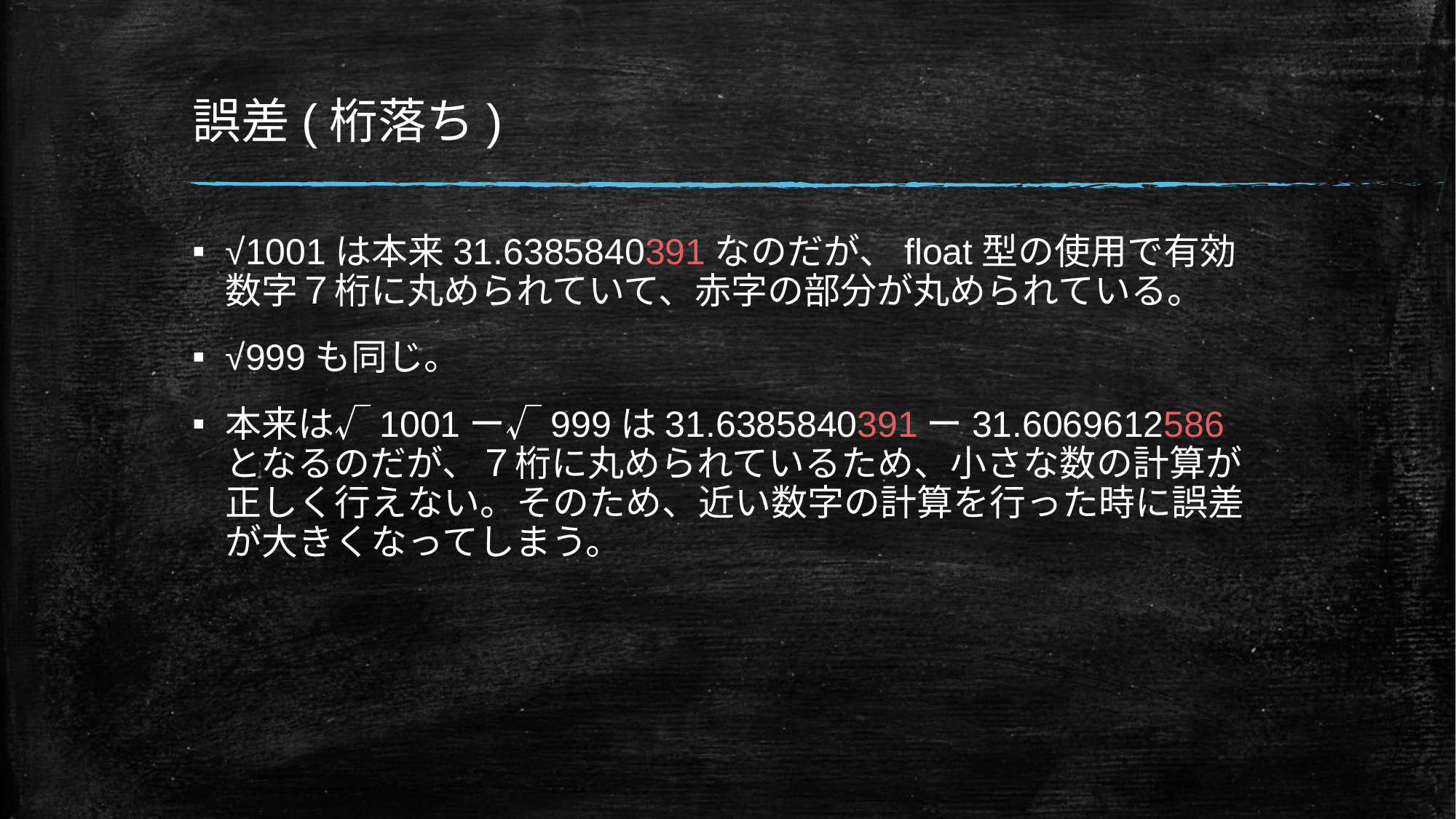

# 誤差(桁落ち)
√1001は本来31.6385840391なのだが、float型の使用で有効数字７桁に丸められていて、赤字の部分が丸められている。
√999も同じ。
本来は√1001ー√999は31.6385840391ー31.6069612586となるのだが、７桁に丸められているため、小さな数の計算が正しく行えない。そのため、近い数字の計算を行った時に誤差が大きくなってしまう。